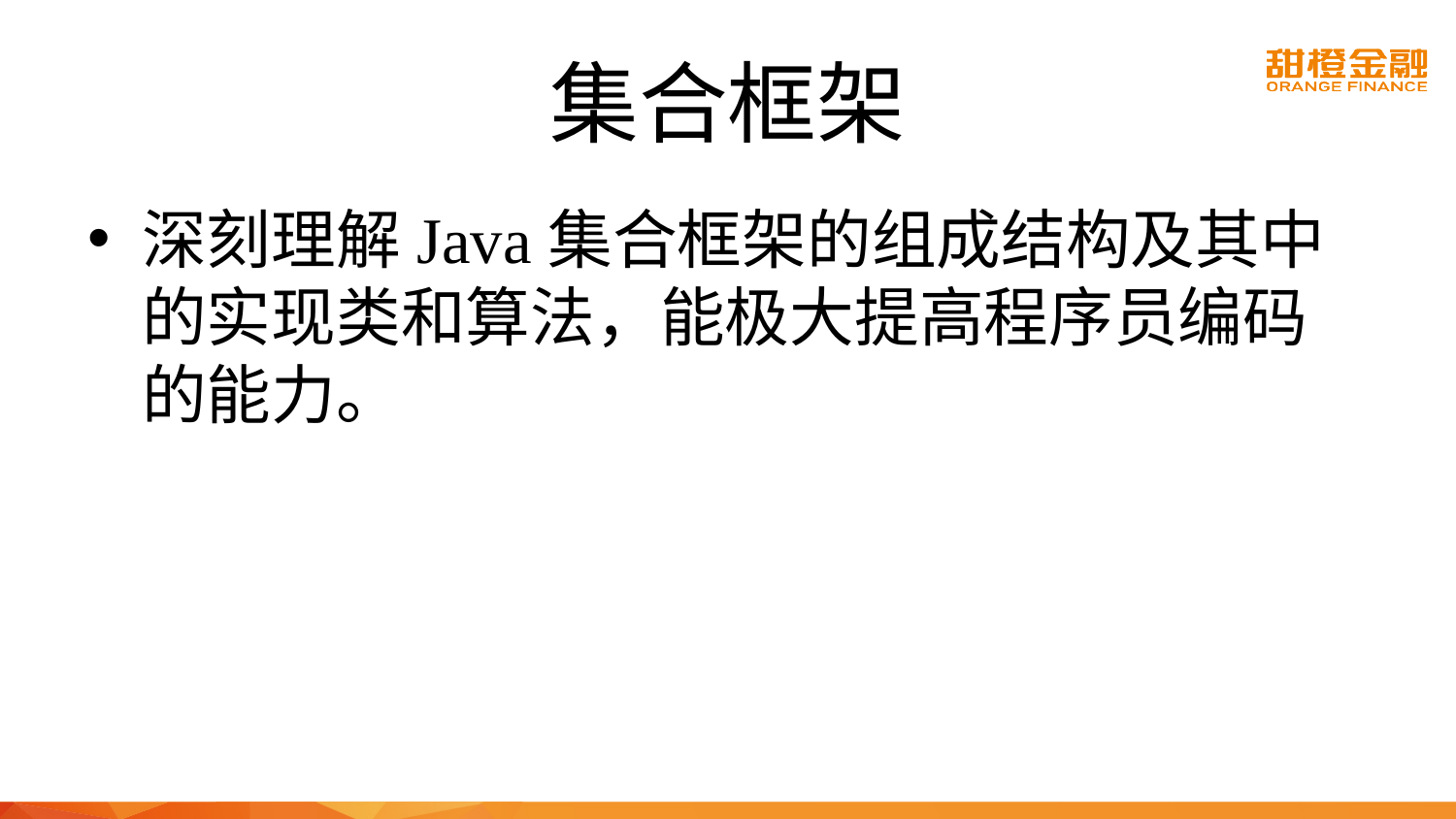

# 集合框架
深刻理解Java集合框架的组成结构及其中的实现类和算法，能极大提高程序员编码的能力。